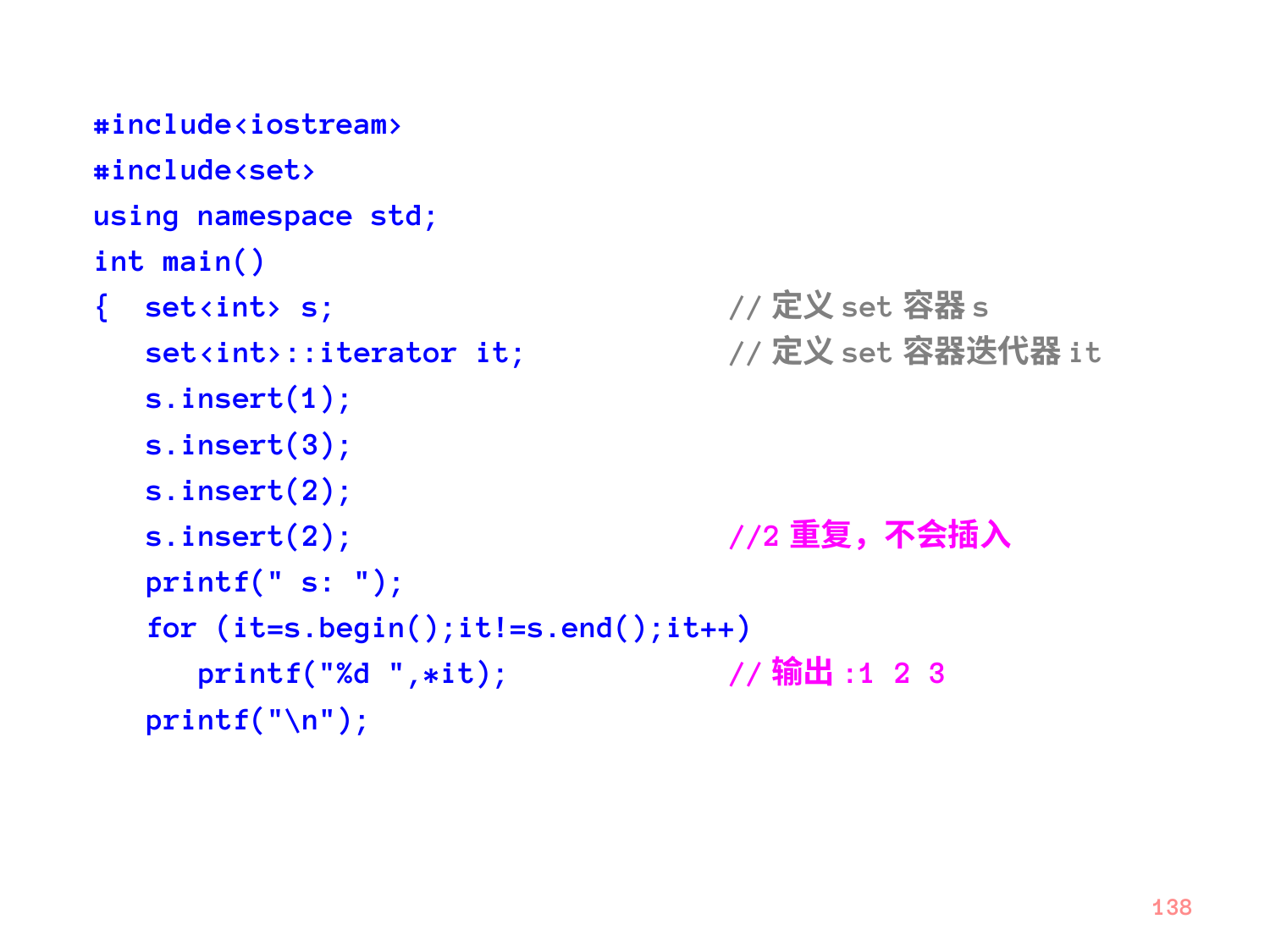

#include<iostream>
#include<set>
using namespace std;
int main()
{  set<int> s;				//定义set容器s
   set<int>::iterator it;		//定义set容器迭代器it
   s.insert(1);
   s.insert(3);
   s.insert(2);
   s.insert(2);			//2重复，不会插入
   printf(" s: ");
   for (it=s.begin();it!=s.end();it++)
      printf("%d ",*it);		//输出:1 2 3
   printf("\n");
138